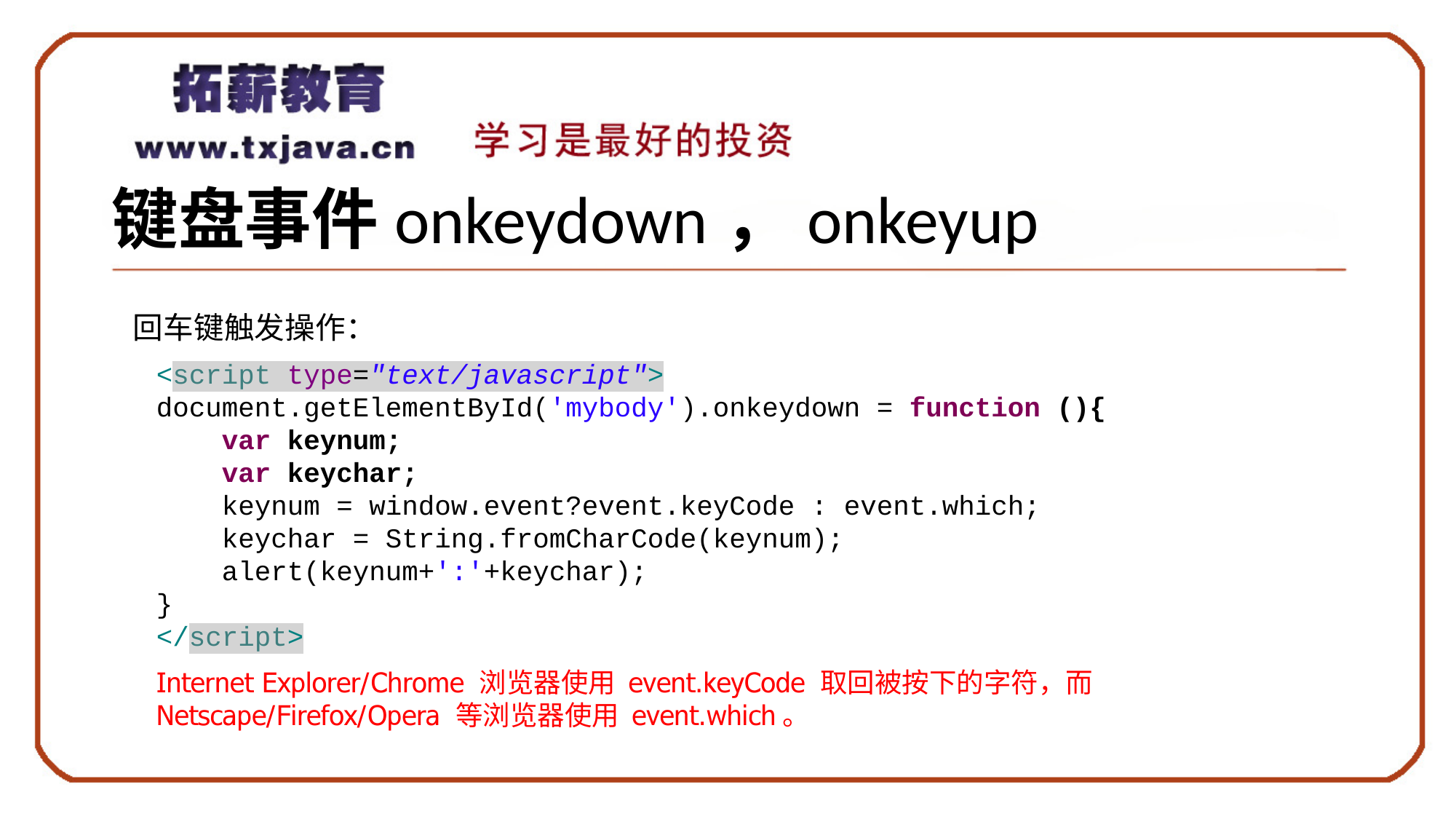

# 键盘事件onkeydown，onkeyup
回车键触发操作：
<script type="text/javascript">
document.getElementById('mybody').onkeydown = function (){
    var keynum;
    var keychar;
    keynum = window.event?event.keyCode : event.which;
    keychar = String.fromCharCode(keynum);
    alert(keynum+':'+keychar);
}
</script>
Internet Explorer/Chrome 浏览器使用 event.keyCode 取回被按下的字符，而 Netscape/Firefox/Opera 等浏览器使用 event.which。